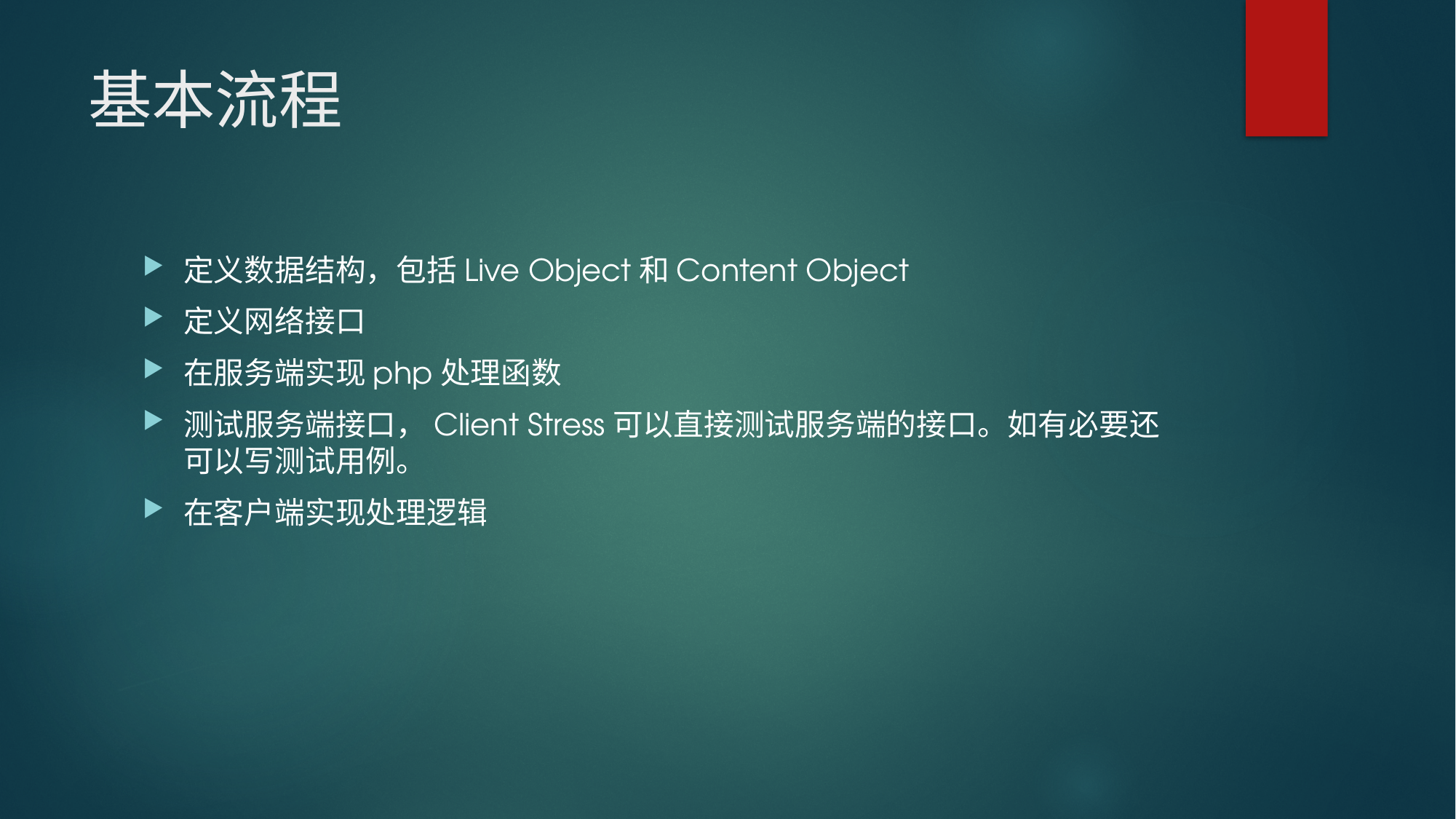

# 基本流程
定义数据结构，包括Live Object和Content Object
定义网络接口
在服务端实现php处理函数
测试服务端接口，Client Stress可以直接测试服务端的接口。如有必要还可以写测试用例。
在客户端实现处理逻辑